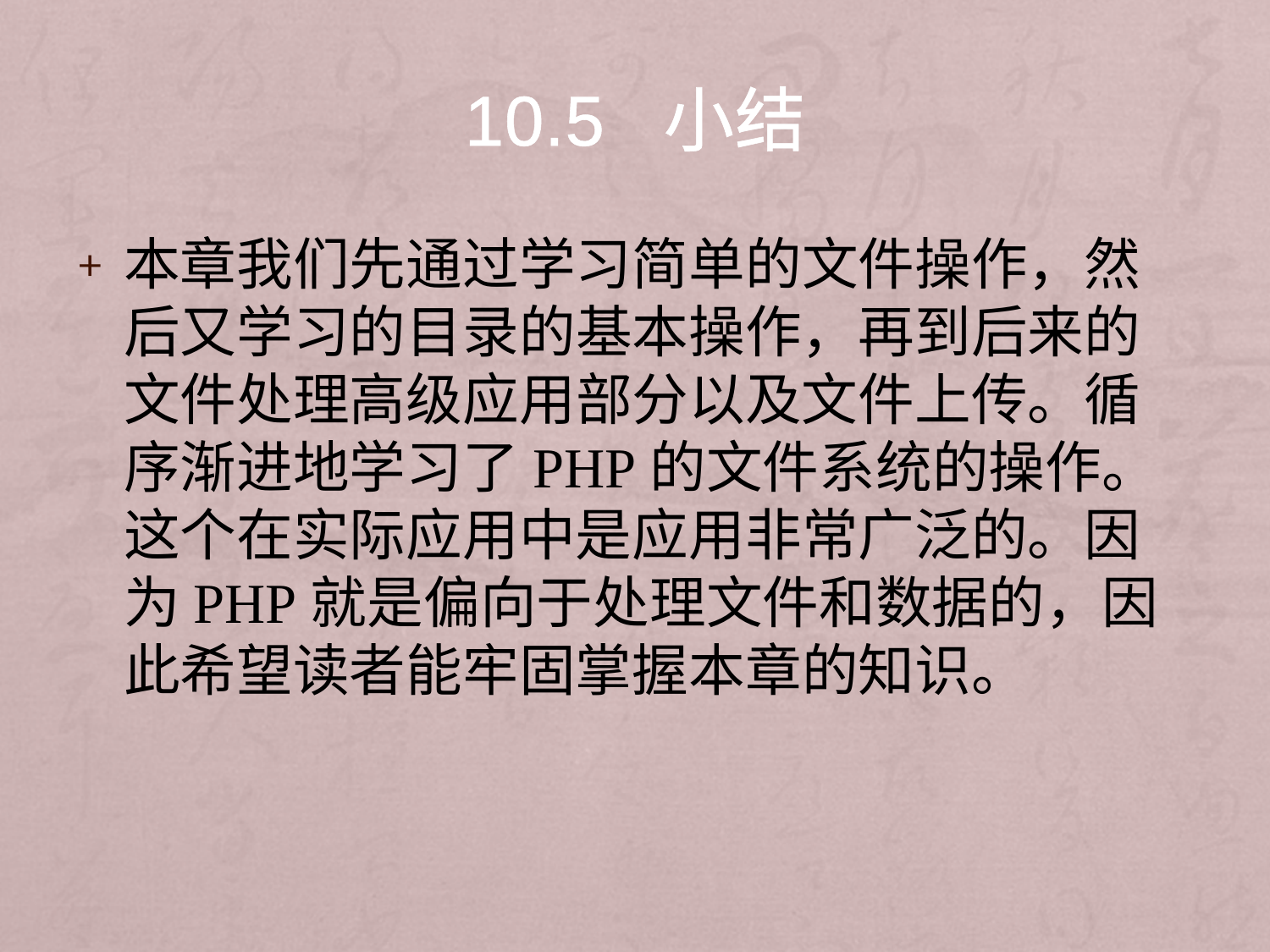

# 10.5  小结
本章我们先通过学习简单的文件操作，然后又学习的目录的基本操作，再到后来的文件处理高级应用部分以及文件上传。循序渐进地学习了PHP的文件系统的操作。这个在实际应用中是应用非常广泛的。因为PHP就是偏向于处理文件和数据的，因此希望读者能牢固掌握本章的知识。